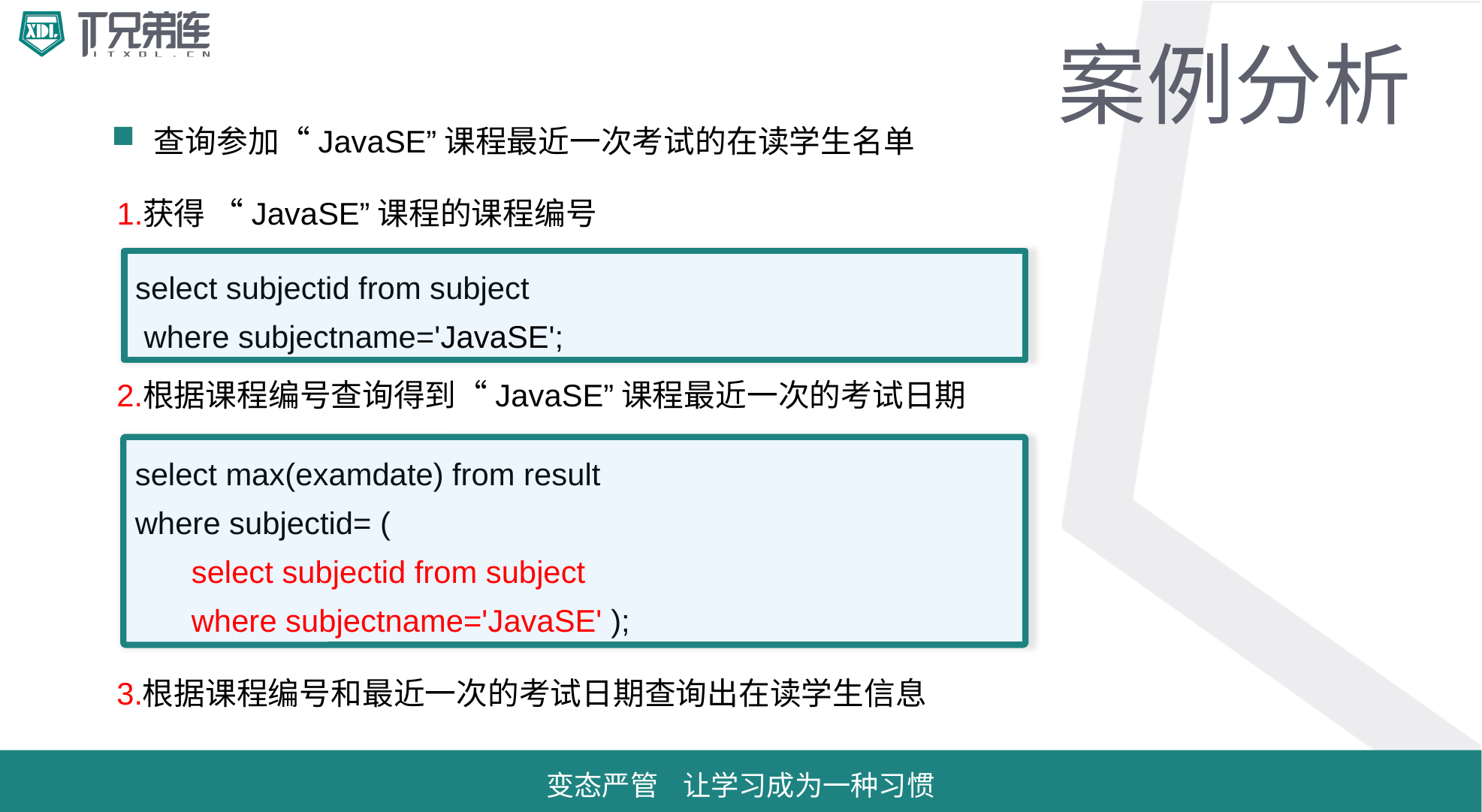

# 案例分析
查询参加“JavaSE”课程最近一次考试的在读学生名单
获得 “JavaSE”课程的课程编号
select subjectid from subject
 where subjectname='JavaSE';
根据课程编号查询得到“JavaSE”课程最近一次的考试日期
select max(examdate) from result
where subjectid= (
select subjectid from subject
where subjectname='JavaSE' );
根据课程编号和最近一次的考试日期查询出在读学生信息